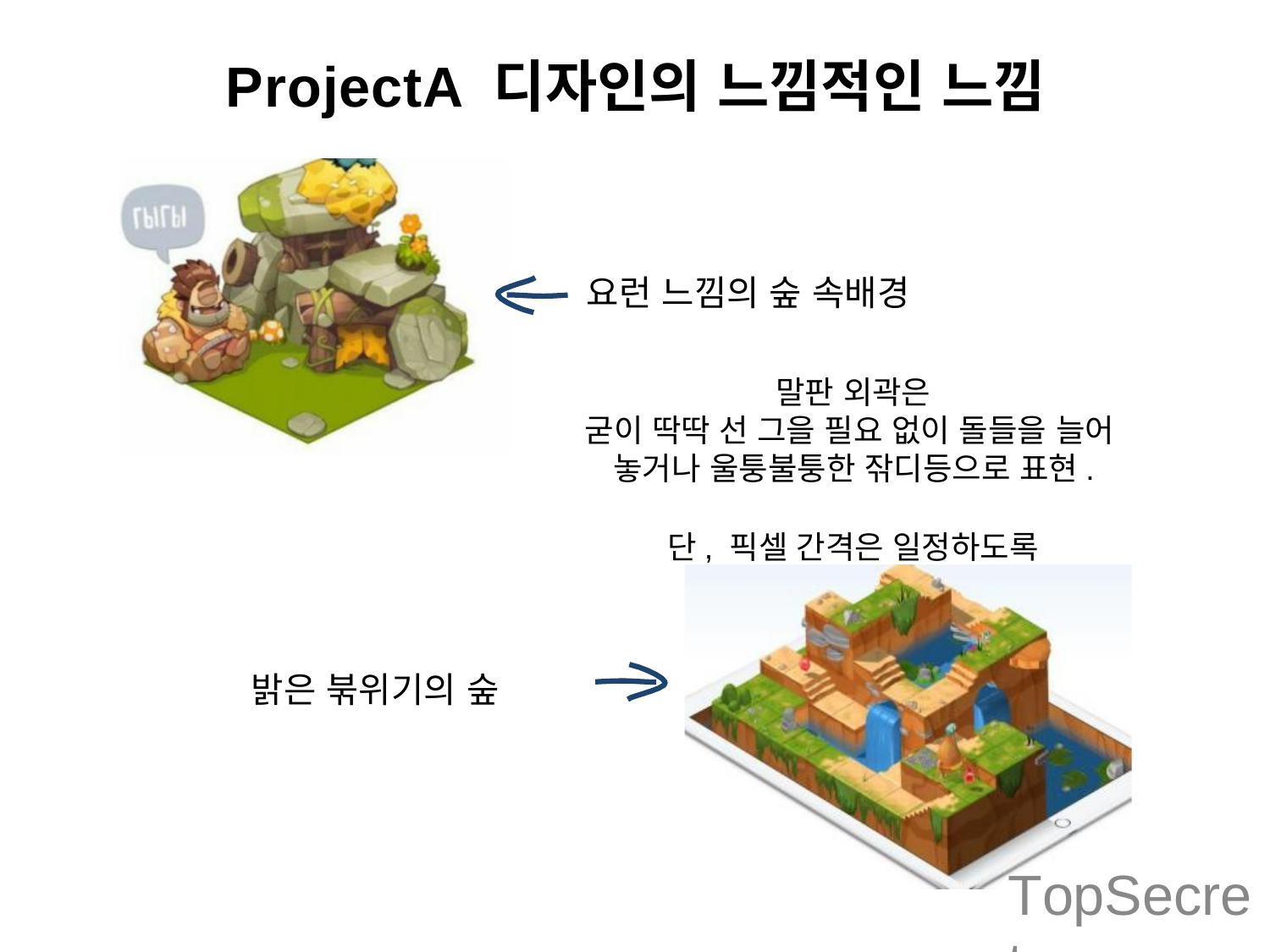

# ProjectA 디자인의 느낌적인 느낌

요런 느낌의 숲 속배경

말판 외곽은
굳이 딱딱 선 그을 필요 없이 돌들을 늘어  놓거나 울퉁불퉁한 잒디등으로 표현.

단, 픽셀 간격은 일정하도록

밝은 붂위기의 숲

TopSecret